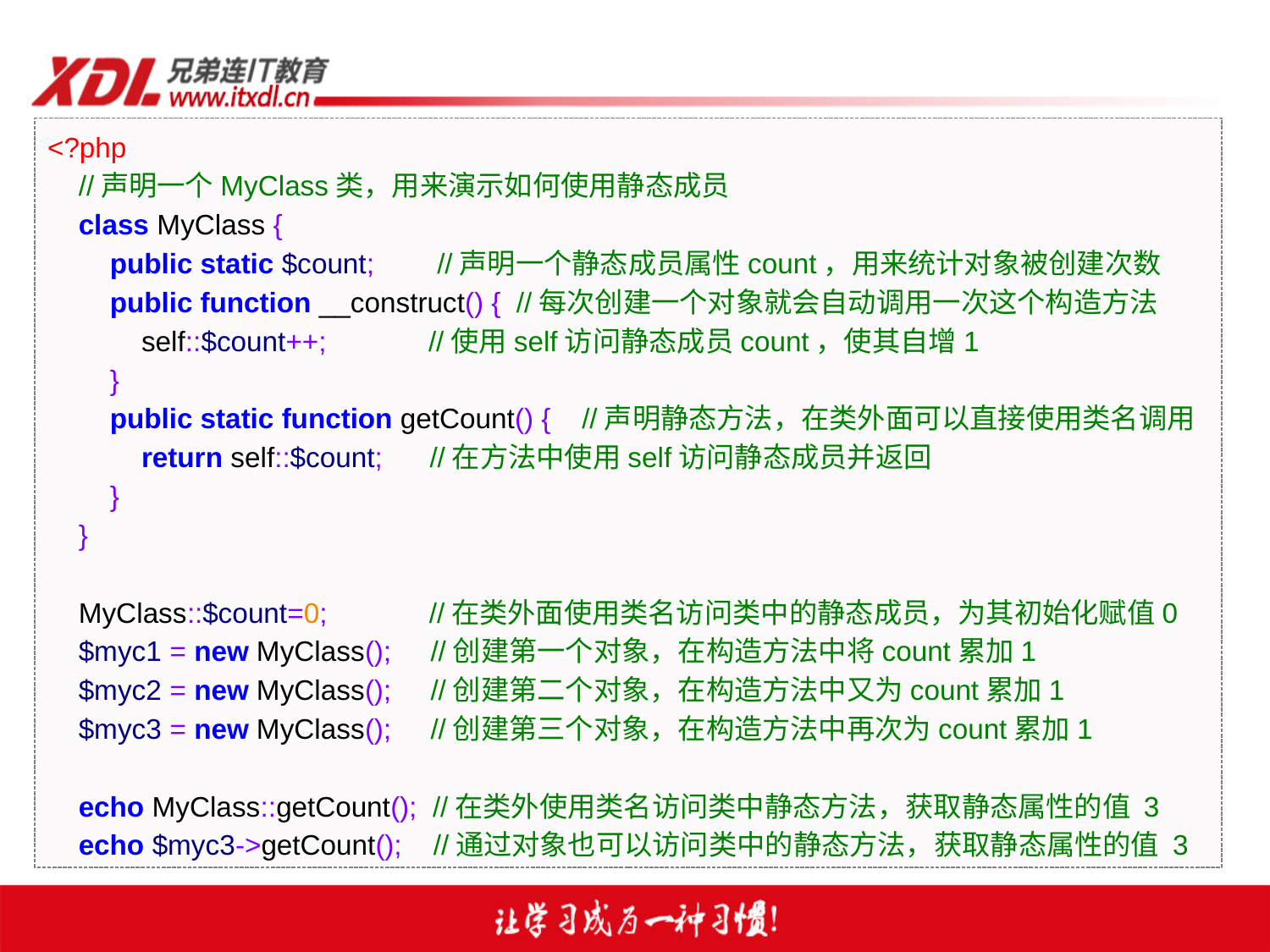

<?php
    //声明一个MyClass类，用来演示如何使用静态成员
    class MyClass {
        public static $count;        //声明一个静态成员属性count，用来统计对象被创建次数
        public function __construct() {  //每次创建一个对象就会自动调用一次这个构造方法
            self::$count++;             //使用self访问静态成员count，使其自增1
        }
        public static function getCount() {    //声明静态方法，在类外面可以直接使用类名调用
            return self::$count;      //在方法中使用self访问静态成员并返回
        }
    }

    MyClass::$count=0;             //在类外面使用类名访问类中的静态成员，为其初始化赋值0
    $myc1 = new MyClass();     //创建第一个对象，在构造方法中将count累加1
    $myc2 = new MyClass();     //创建第二个对象，在构造方法中又为count累加1
    $myc3 = new MyClass();     //创建第三个对象，在构造方法中再次为count累加1

    echo MyClass::getCount();  //在类外使用类名访问类中静态方法，获取静态属性的值 3
    echo $myc3->getCount();    //通过对象也可以访问类中的静态方法，获取静态属性的值 3